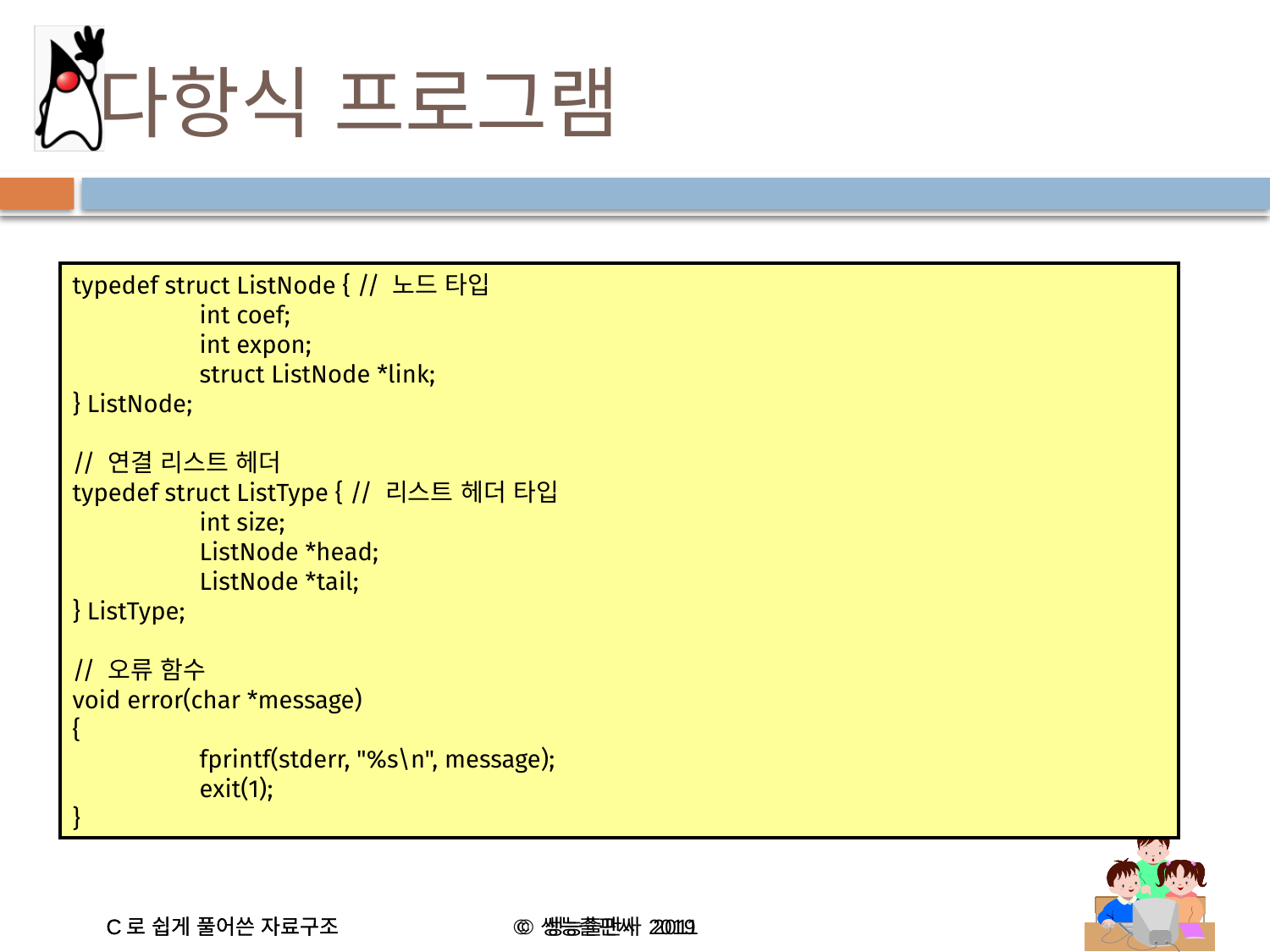

# 다항식 프로그램
typedef struct ListNode { // 노드 타입
	int coef;
	int expon;
	struct ListNode *link;
} ListNode;

// 연결 리스트 헤더
typedef struct ListType { // 리스트 헤더 타입
	int size;
	ListNode *head;
	ListNode *tail;
} ListType;

// 오류 함수
void error(char *message)
{
	fprintf(stderr, "%s\n", message);
	exit(1);
}